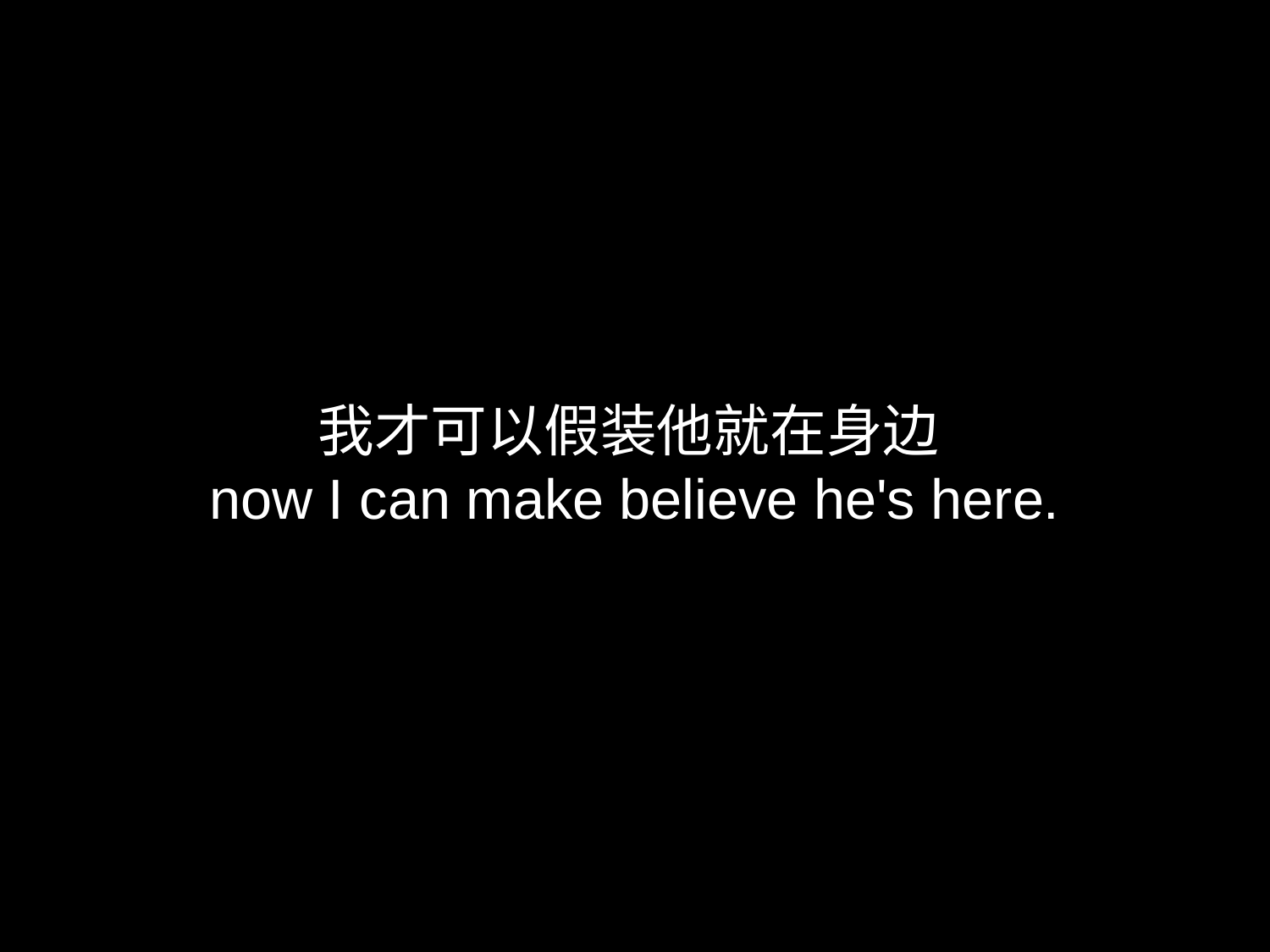

我才可以假装他就在身边
now I can make believe he's here.